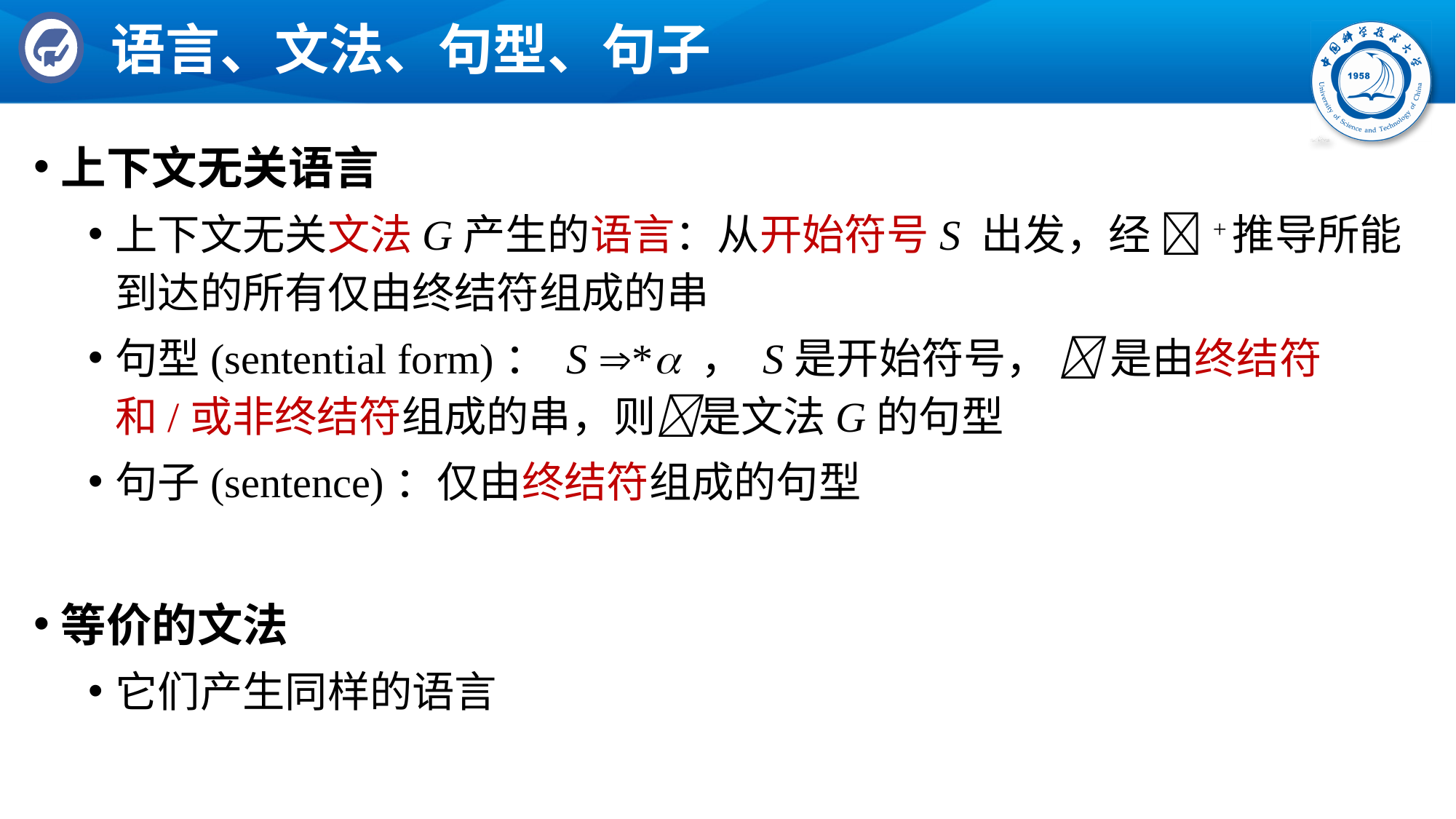

# 语言、文法、句型、句子
上下文无关语言
上下文无关文法G产生的语言：从开始符号S 出发，经 ⇒+推导所能到达的所有仅由终结符组成的串
句型(sentential form)： S ⇒*α ， S是开始符号， α 是由终结符和/或非终结符组成的串，则α是文法G的句型
句子(sentence)：仅由终结符组成的句型

等价的文法
它们产生同样的语言